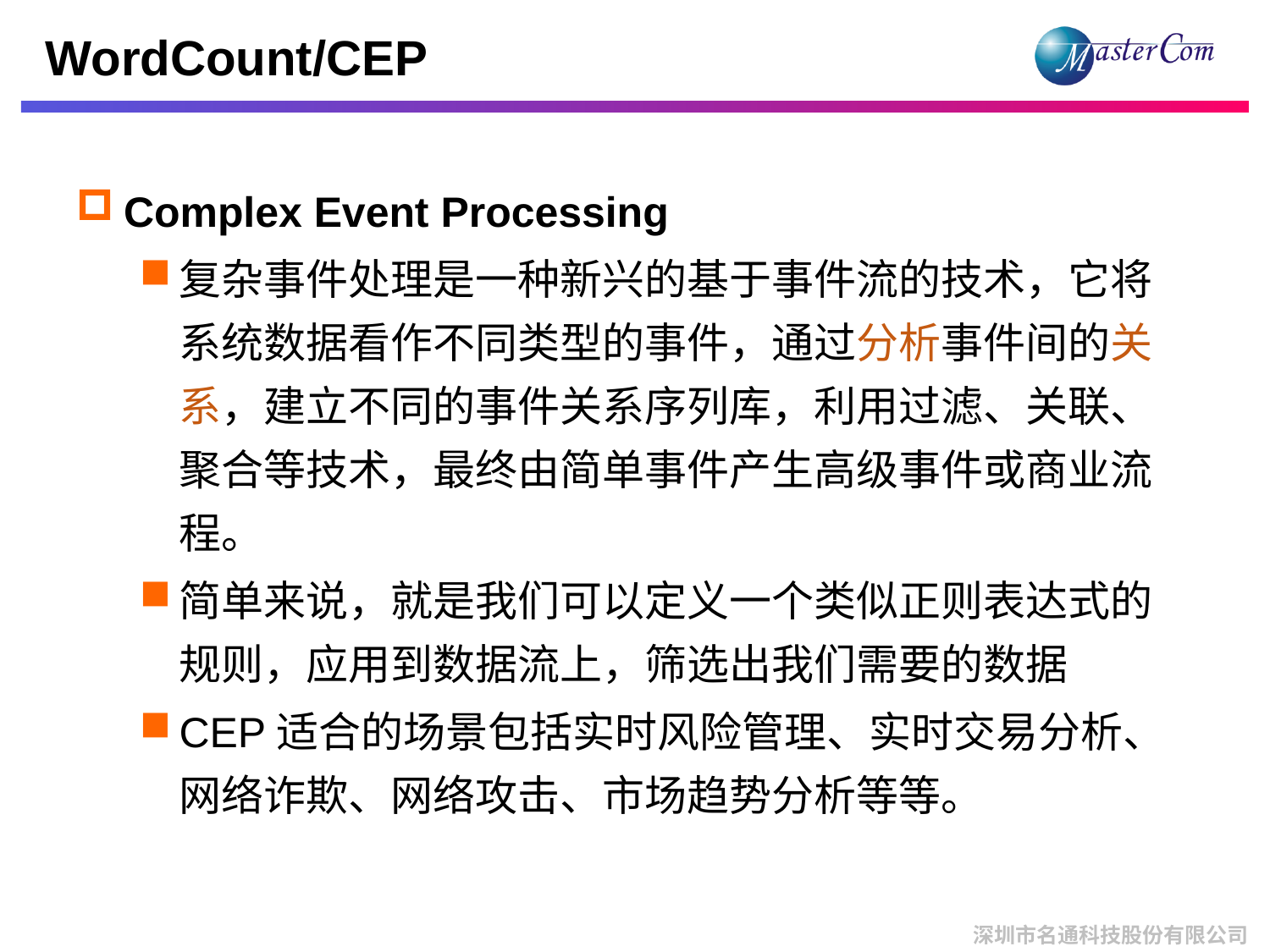

# WordCount/CEP
Complex Event Processing
复杂事件处理是一种新兴的基于事件流的技术，它将系统数据看作不同类型的事件，通过分析事件间的关系，建立不同的事件关系序列库，利用过滤、关联、聚合等技术，最终由简单事件产生高级事件或商业流程。
简单来说，就是我们可以定义一个类似正则表达式的规则，应用到数据流上，筛选出我们需要的数据
CEP适合的场景包括实时风险管理、实时交易分析、网络诈欺、网络攻击、市场趋势分析等等。